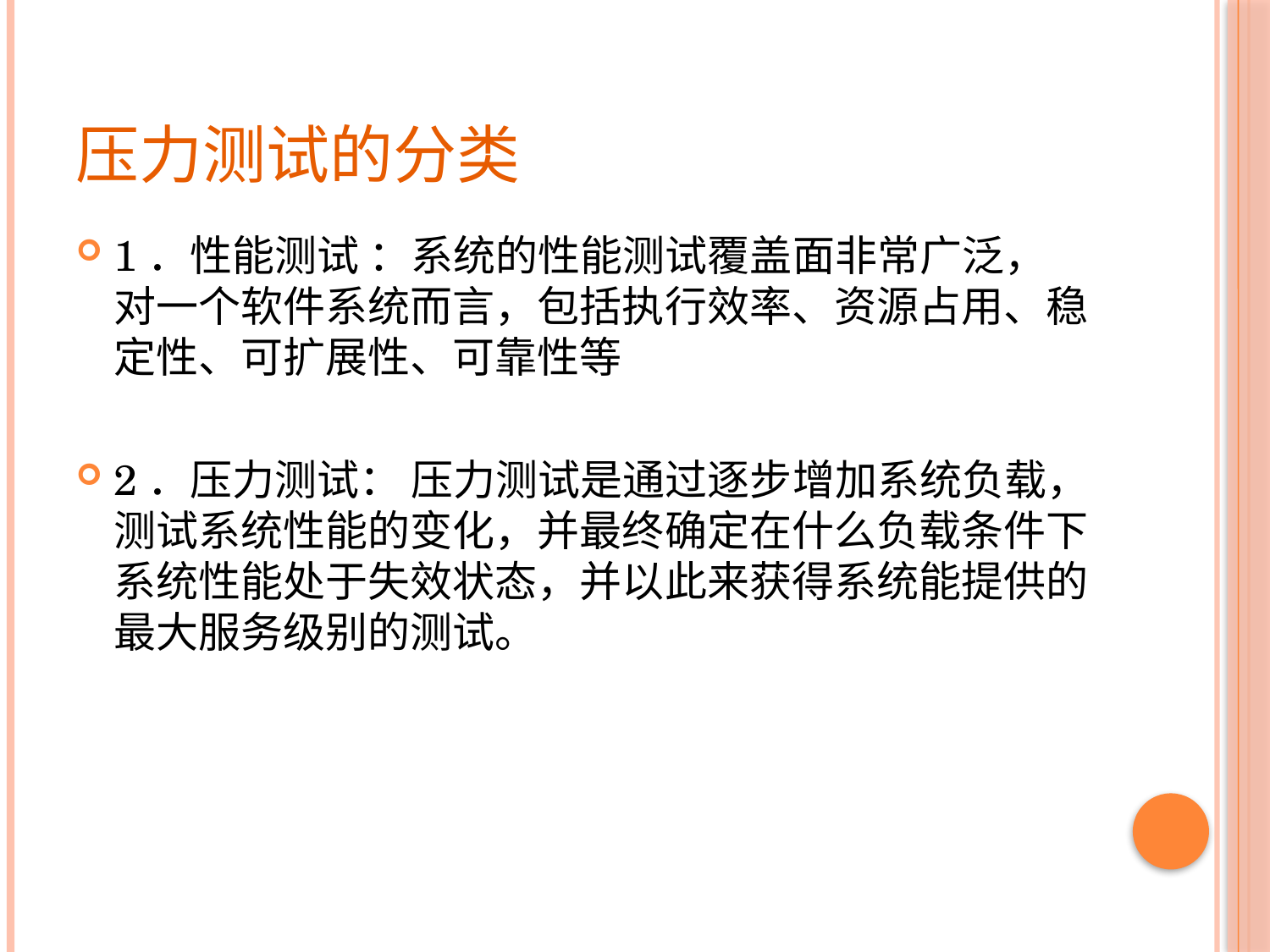

# 压力测试的分类
1．性能测试 ：系统的性能测试覆盖面非常广泛，对一个软件系统而言，包括执行效率、资源占用、稳定性、可扩展性、可靠性等

2．压力测试： 压力测试是通过逐步增加系统负载，测试系统性能的变化，并最终确定在什么负载条件下系统性能处于失效状态，并以此来获得系统能提供的最大服务级别的测试。